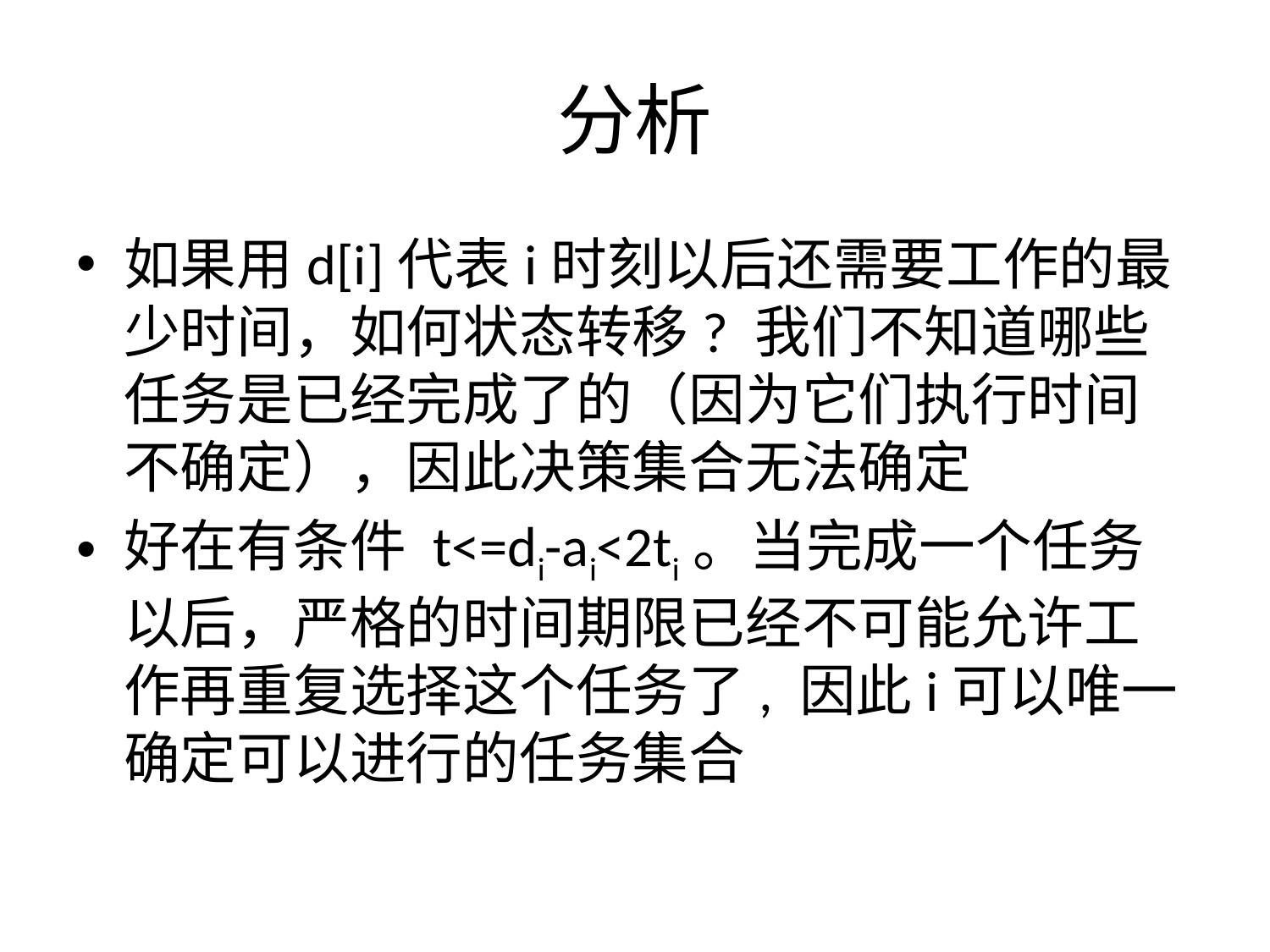

# 分析
如果用d[i]代表i时刻以后还需要工作的最少时间，如何状态转移? 我们不知道哪些任务是已经完成了的（因为它们执行时间不确定），因此决策集合无法确定
好在有条件 t<=di-ai<2ti。当完成一个任务以后，严格的时间期限已经不可能允许工作再重复选择这个任务了, 因此i可以唯一确定可以进行的任务集合